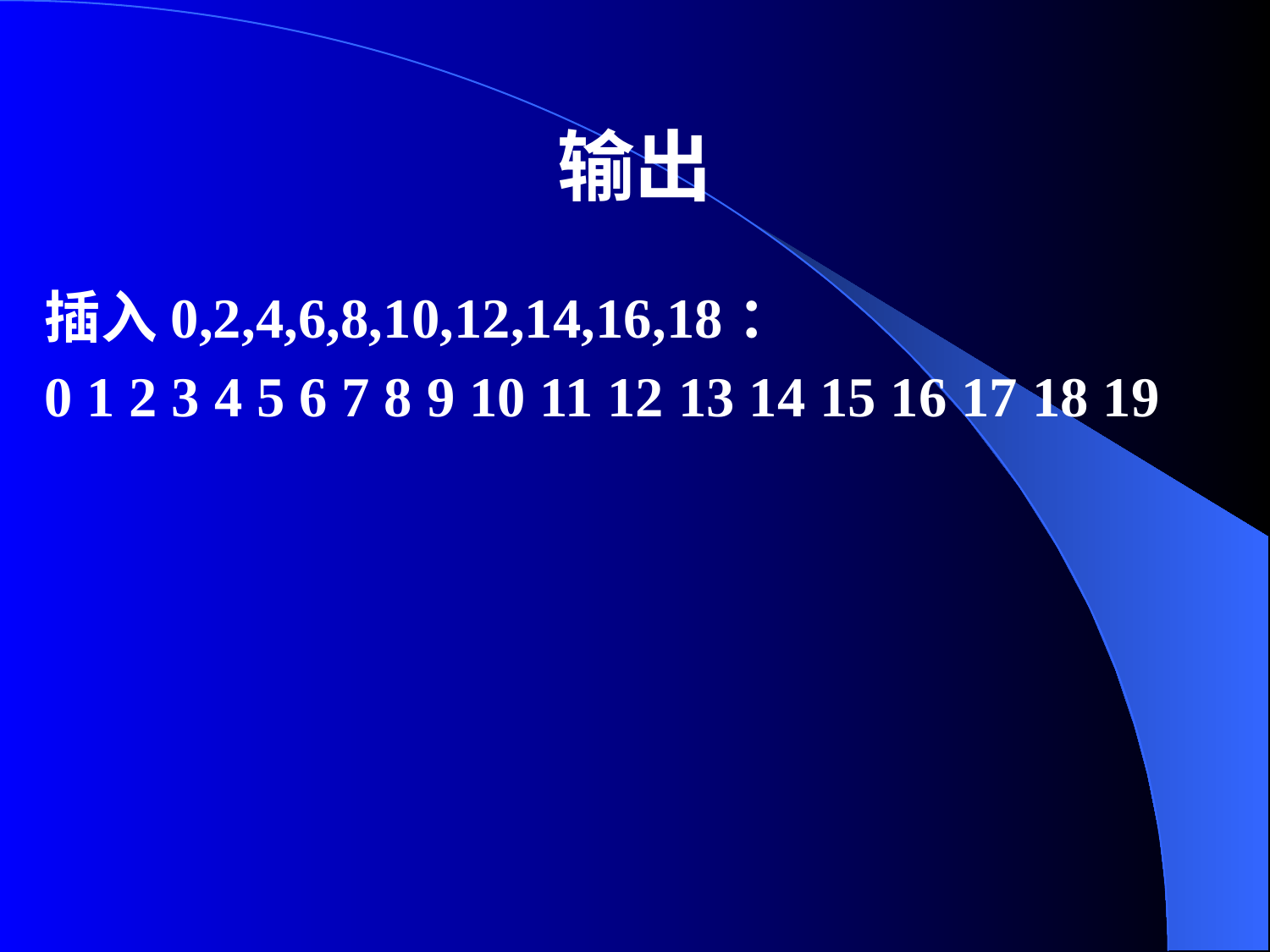

# 输出
插入0,2,4,6,8,10,12,14,16,18：
0 1 2 3 4 5 6 7 8 9 10 11 12 13 14 15 16 17 18 19